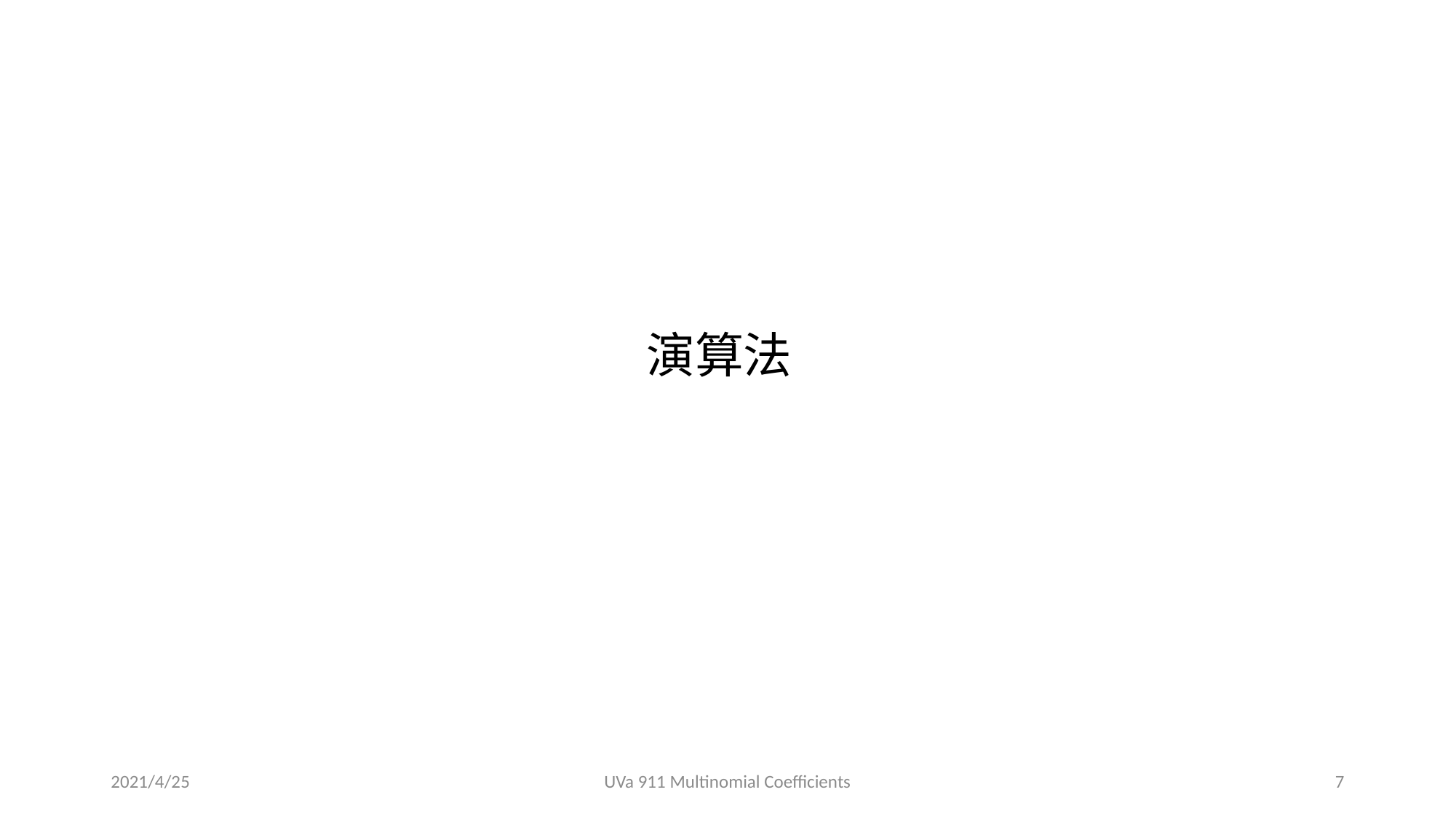

演算法
2021/4/25
UVa 911 Multinomial Coefficients
7